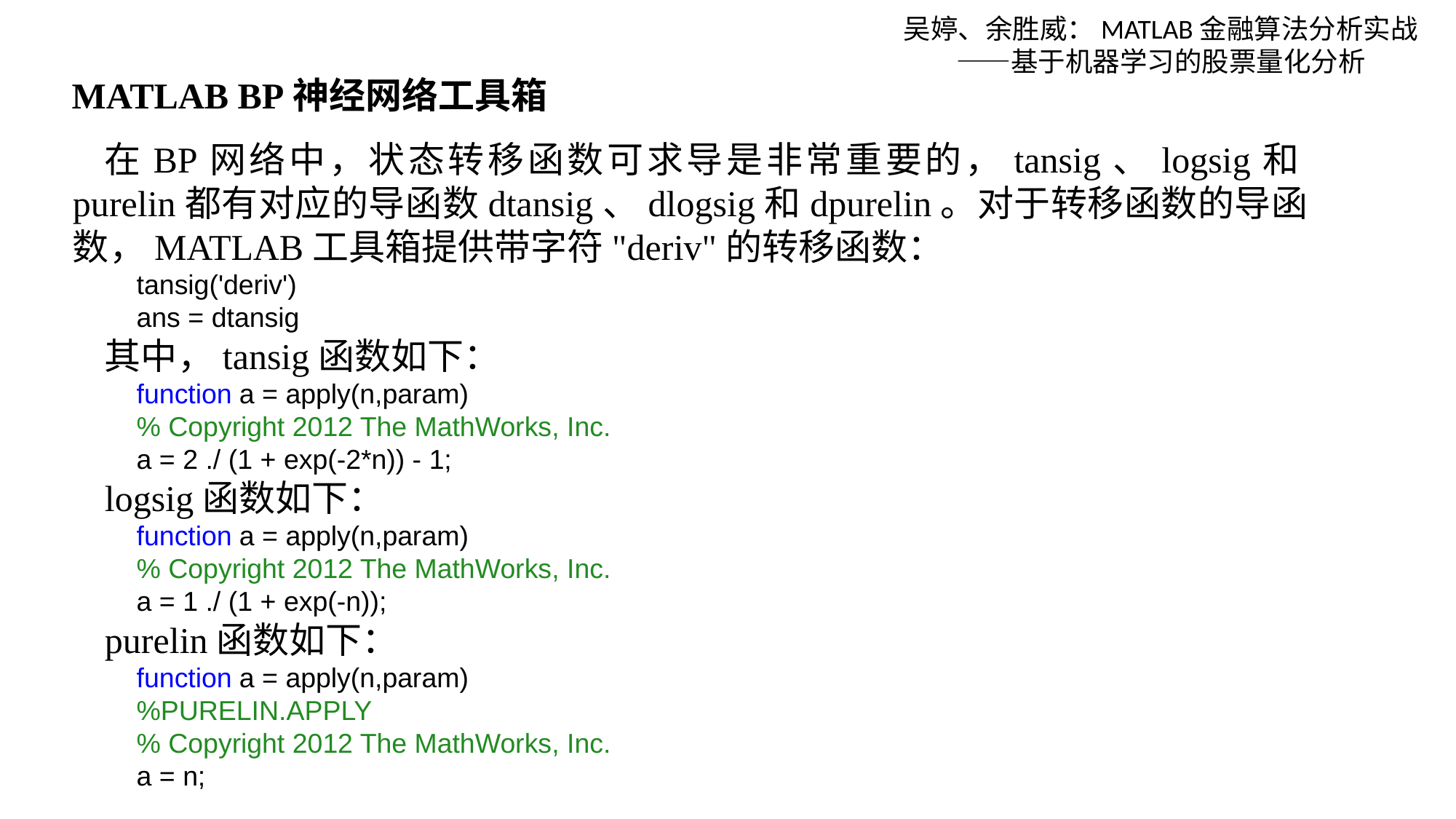

吴婷、余胜威：MATLAB金融算法分析实战——基于机器学习的股票量化分析
MATLAB BP神经网络工具箱
在BP网络中，状态转移函数可求导是非常重要的，tansig、logsig和purelin都有对应的导函数dtansig、dlogsig和dpurelin。对于转移函数的导函数，MATLAB工具箱提供带字符"deriv"的转移函数：
tansig('deriv')
ans = dtansig
其中，tansig函数如下：
function a = apply(n,param)
% Copyright 2012 The MathWorks, Inc.
a = 2 ./ (1 + exp(-2*n)) - 1;
logsig函数如下：
function a = apply(n,param)
% Copyright 2012 The MathWorks, Inc.
a = 1 ./ (1 + exp(-n));
purelin函数如下：
function a = apply(n,param)
%PURELIN.APPLY
% Copyright 2012 The MathWorks, Inc.
a = n;